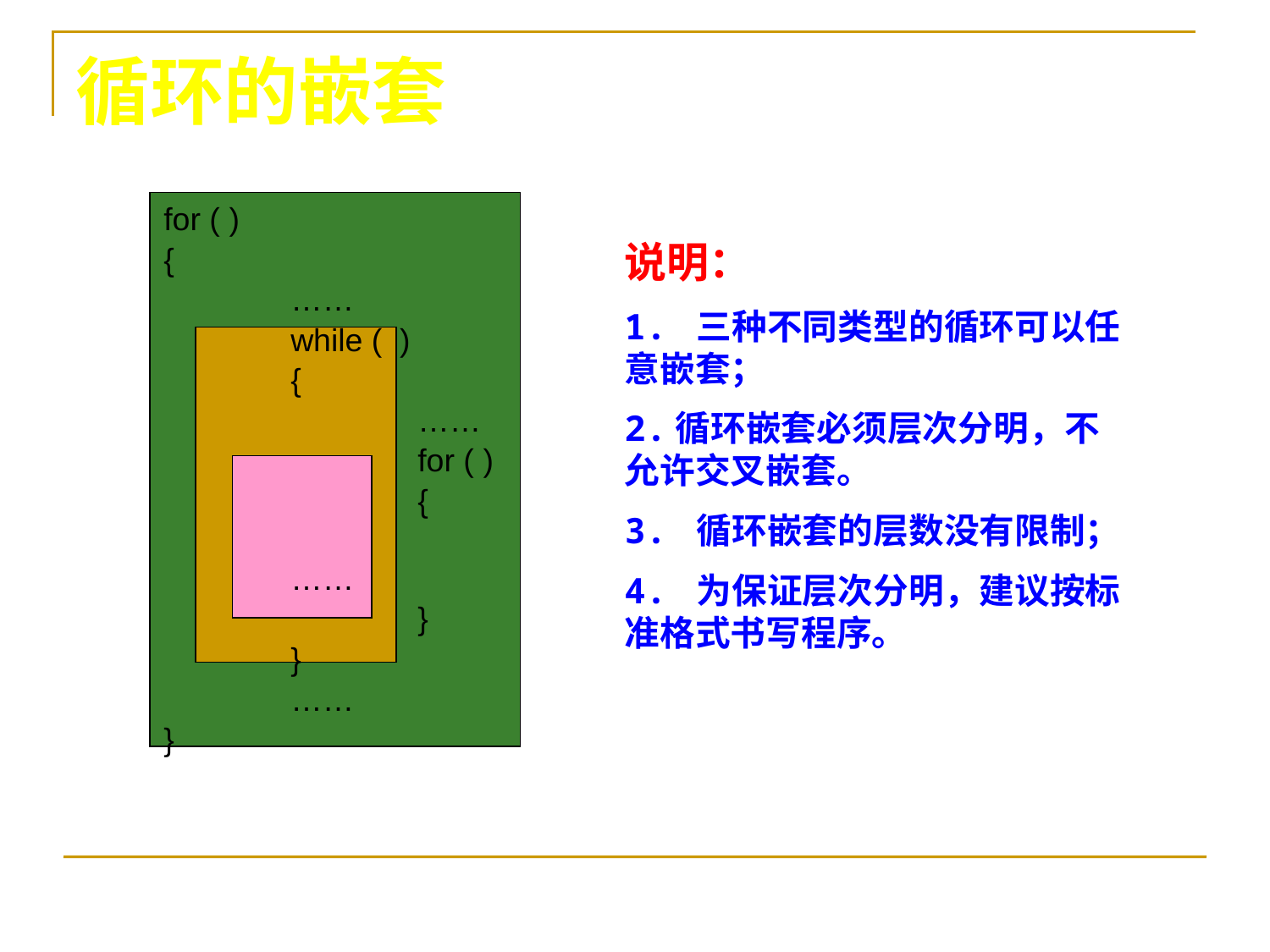

# 循环的嵌套

for ( )
{
	……
	while (  )
	{
		……
		for ( )
		{
			……
		}
	}
	……
}
说明：
1. 三种不同类型的循环可以任意嵌套；
2.循环嵌套必须层次分明，不允许交叉嵌套。
3. 循环嵌套的层数没有限制；
4. 为保证层次分明，建议按标准格式书写程序。